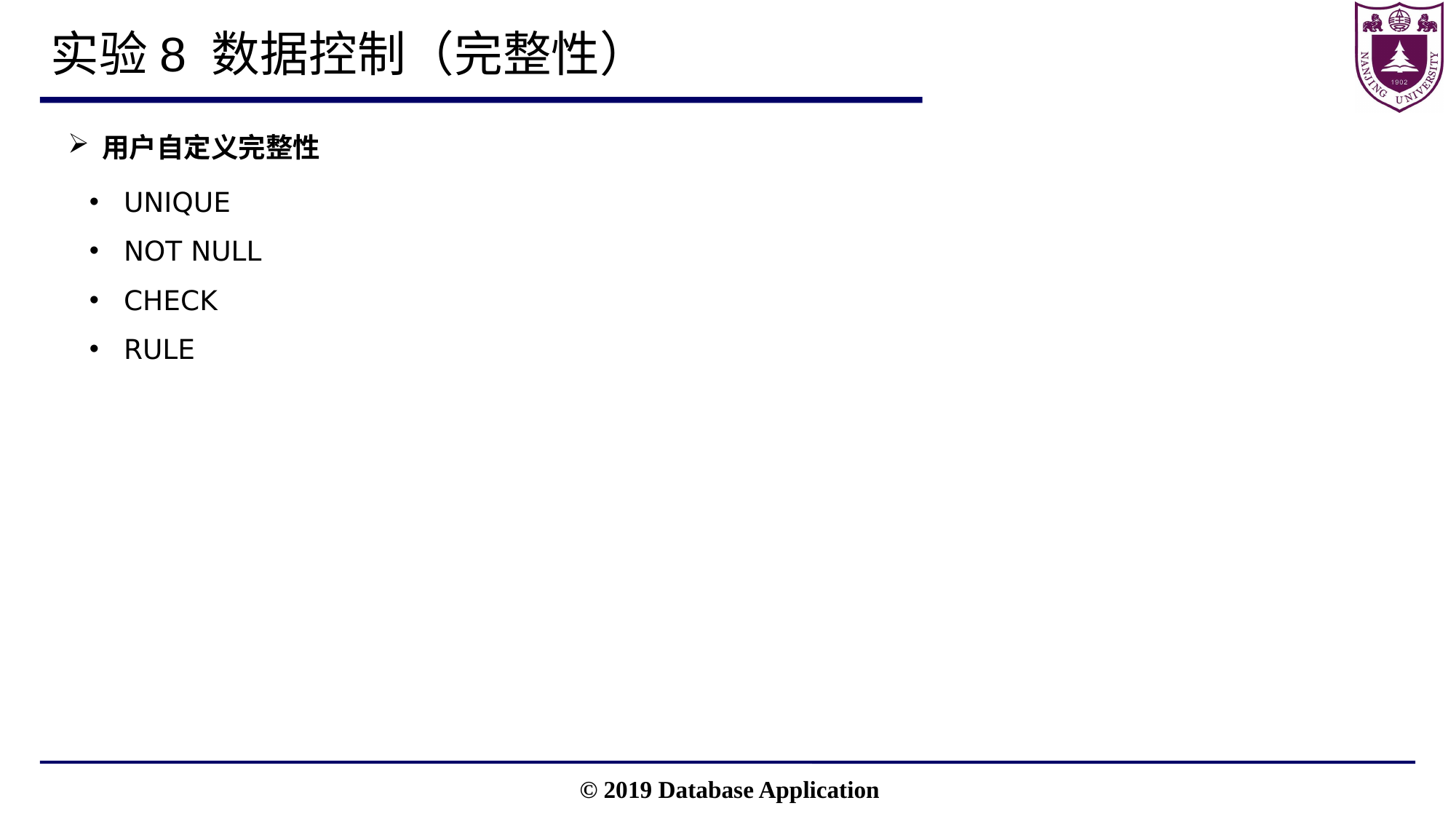

# 实验8 数据控制（完整性）
用户自定义完整性
UNIQUE
NOT NULL
CHECK
RULE